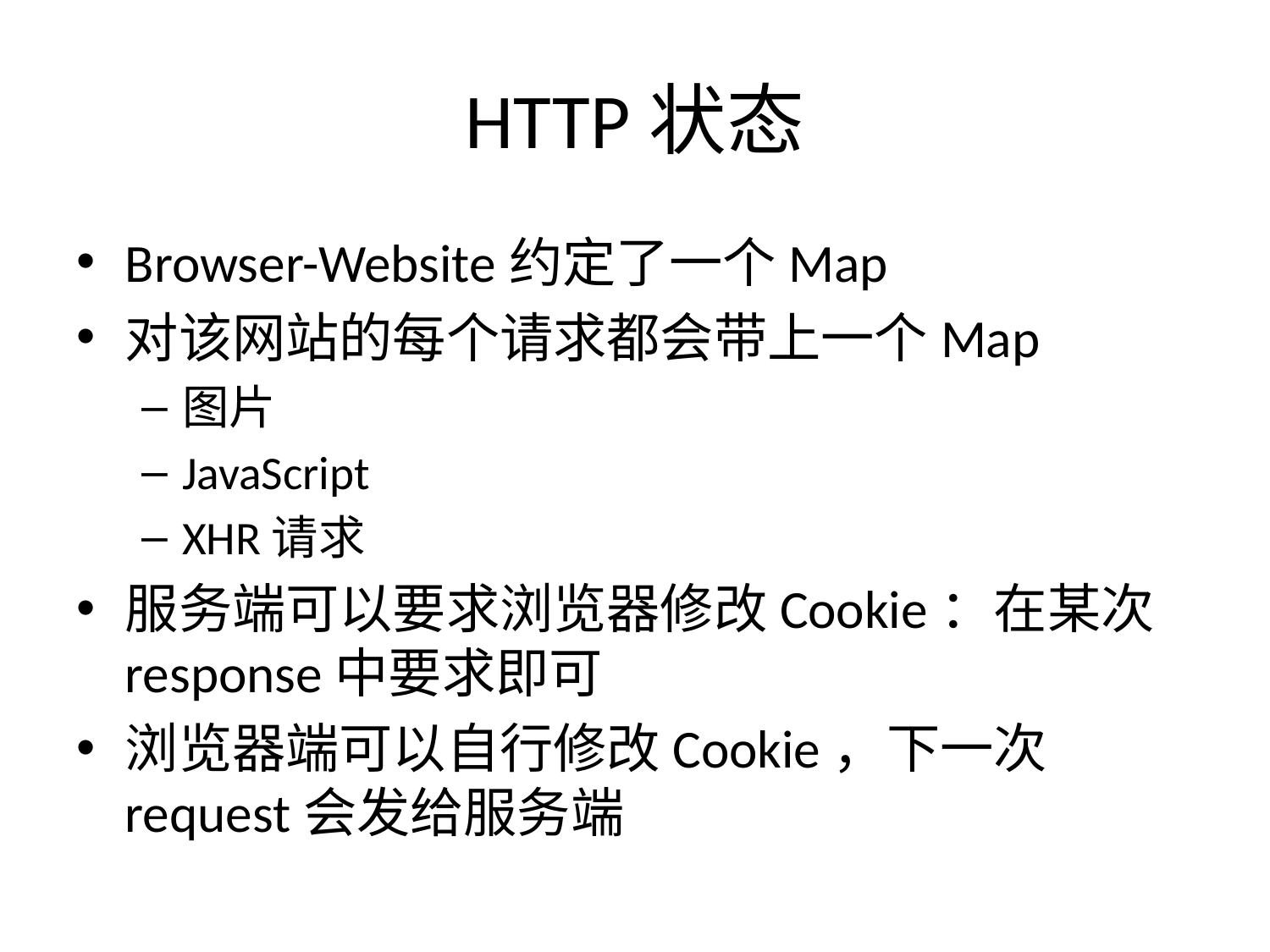

# HTTP状态
Browser-Website约定了一个Map
对该网站的每个请求都会带上一个Map
图片
JavaScript
XHR请求
服务端可以要求浏览器修改Cookie：在某次response中要求即可
浏览器端可以自行修改Cookie，下一次request会发给服务端